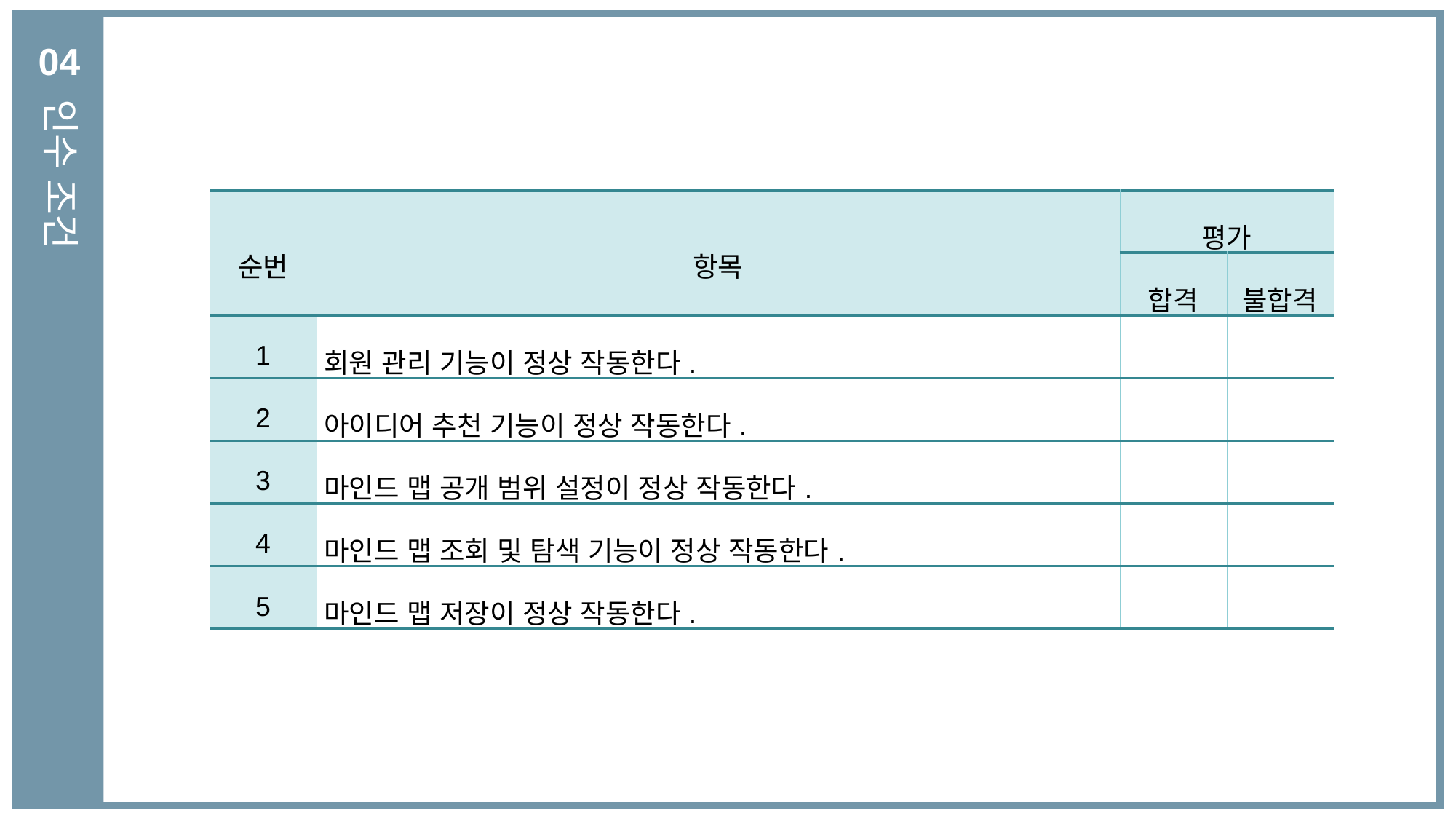

04
인수 조건
| 순번 | 항목 | 평가 |  |
| --- | --- | --- | --- |
|  |  | 합격 | 불합격 |
| 1 | 회원 관리 기능이 정상 작동한다. |  |  |
| 2 | 아이디어 추천 기능이 정상 작동한다. |  |  |
| 3 | 마인드 맵 공개 범위 설정이 정상 작동한다. |  |  |
| 4 | 마인드 맵 조회 및 탐색 기능이 정상 작동한다. |  |  |
| 5 | 마인드 맵 저장이 정상 작동한다. |  |  |